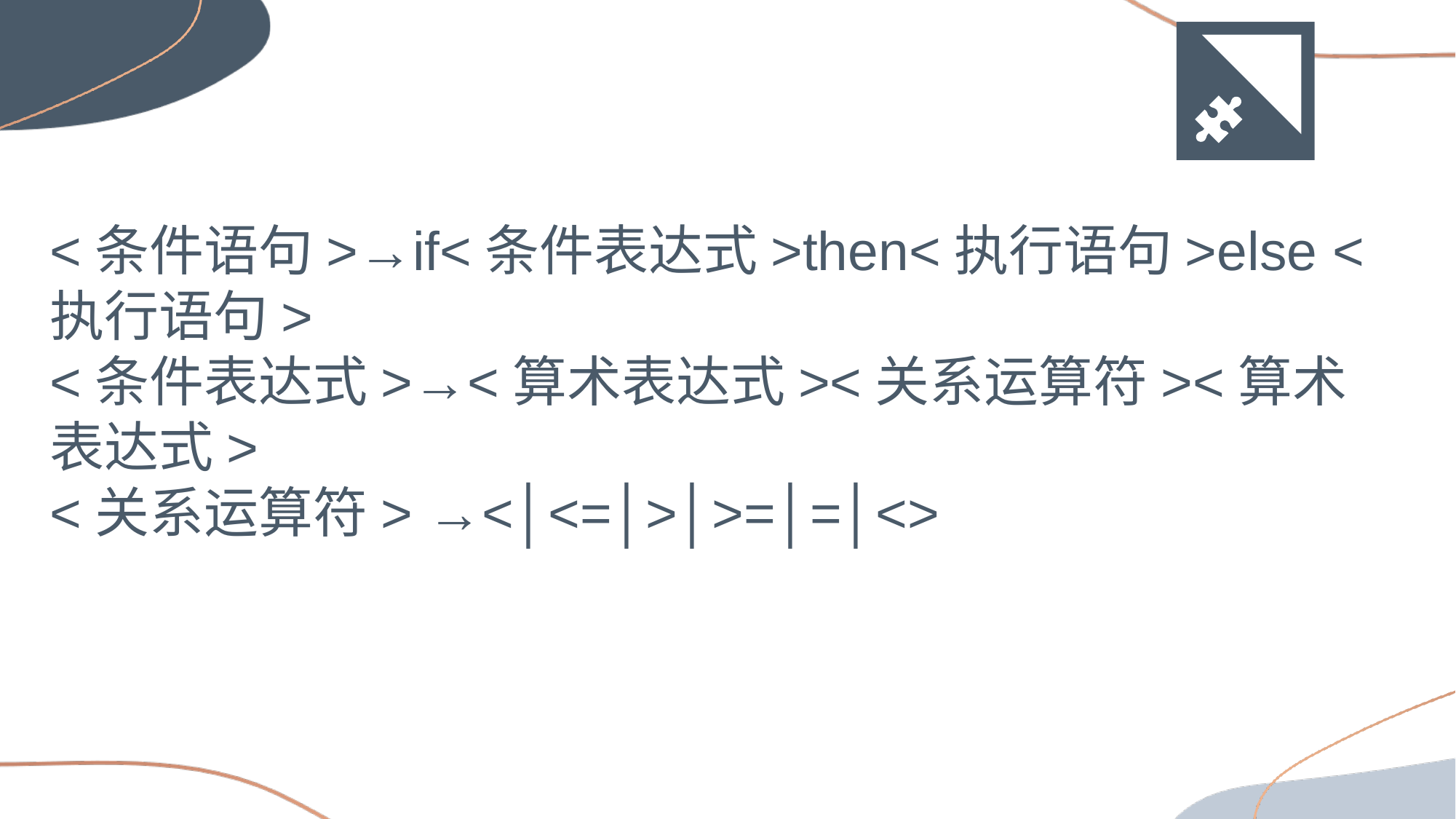

<条件语句>→if<条件表达式>then<执行语句>else <执行语句>
<条件表达式>→<算术表达式><关系运算符><算术表达式>
<关系运算符> →<│<=│>│>=│=│<>